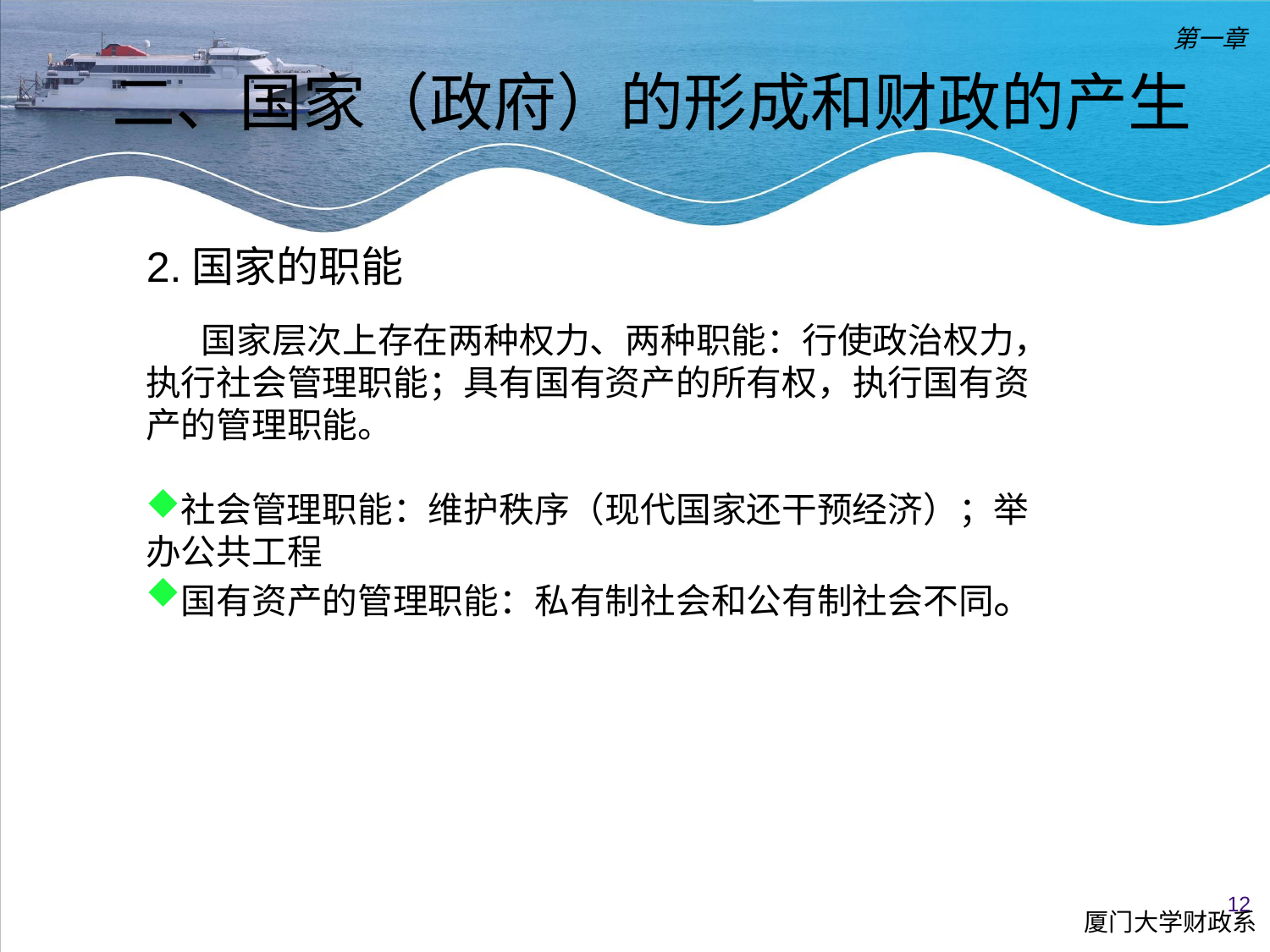

第一章
二、国家（政府）的形成和财政的产生
2.国家的职能
      国家层次上存在两种权力、两种职能：行使政治权力，执行社会管理职能；具有国有资产的所有权，执行国有资产的管理职能。

社会管理职能：维护秩序（现代国家还干预经济）；举办公共工程
国有资产的管理职能：私有制社会和公有制社会不同。
12
厦门大学财政系